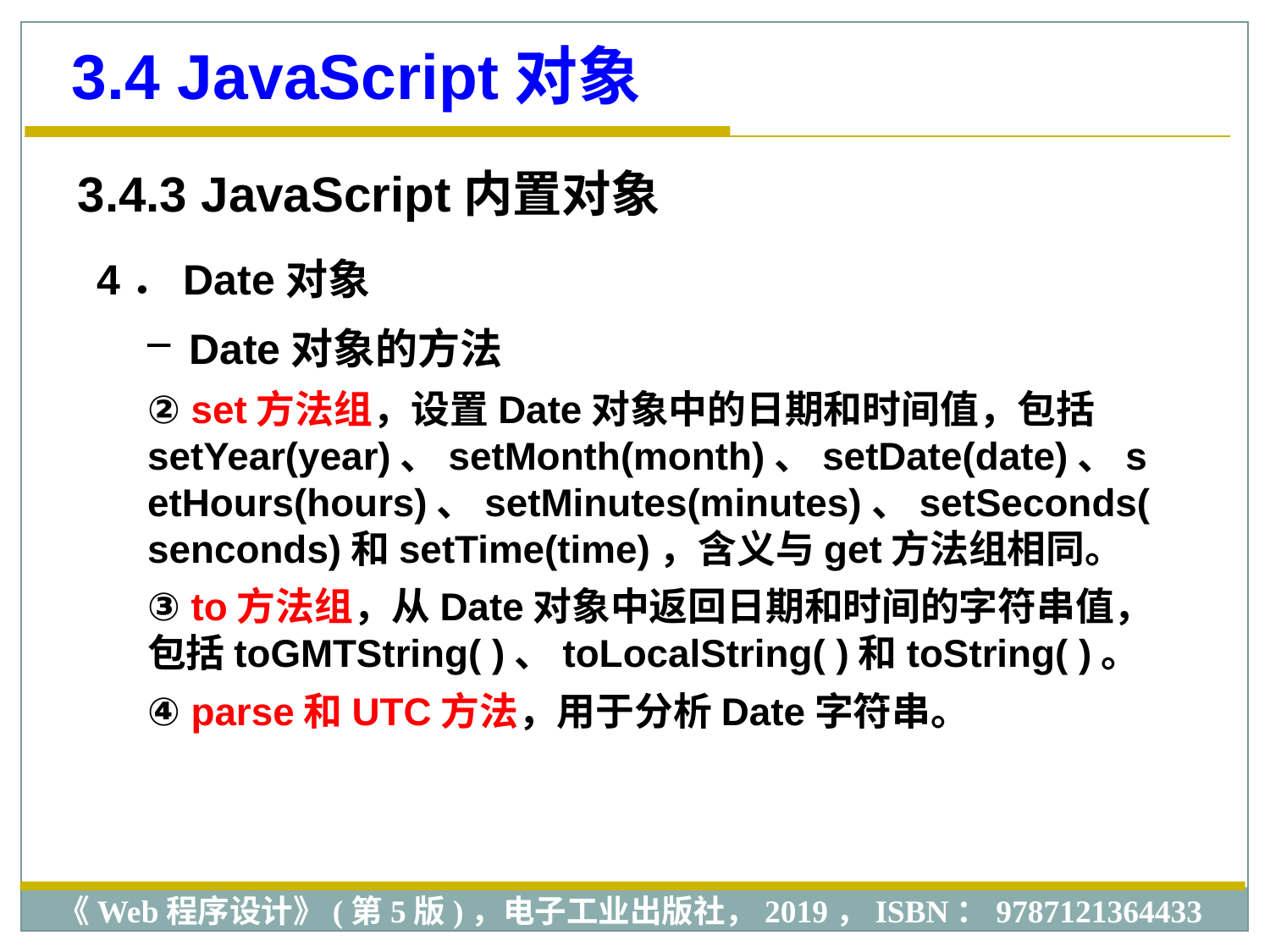

3.4 JavaScript对象
3.4.3 JavaScript内置对象
4．Date对象
 Date对象的方法
② set方法组，设置Date对象中的日期和时间值，包括setYear(year)、setMonth(month)、setDate(date)、setHours(hours)、setMinutes(minutes)、setSeconds(senconds)和setTime(time)，含义与get方法组相同。
③ to方法组，从Date对象中返回日期和时间的字符串值，包括toGMTString( )、toLocalString( )和toString( )。
④ parse和UTC方法，用于分析Date字符串。